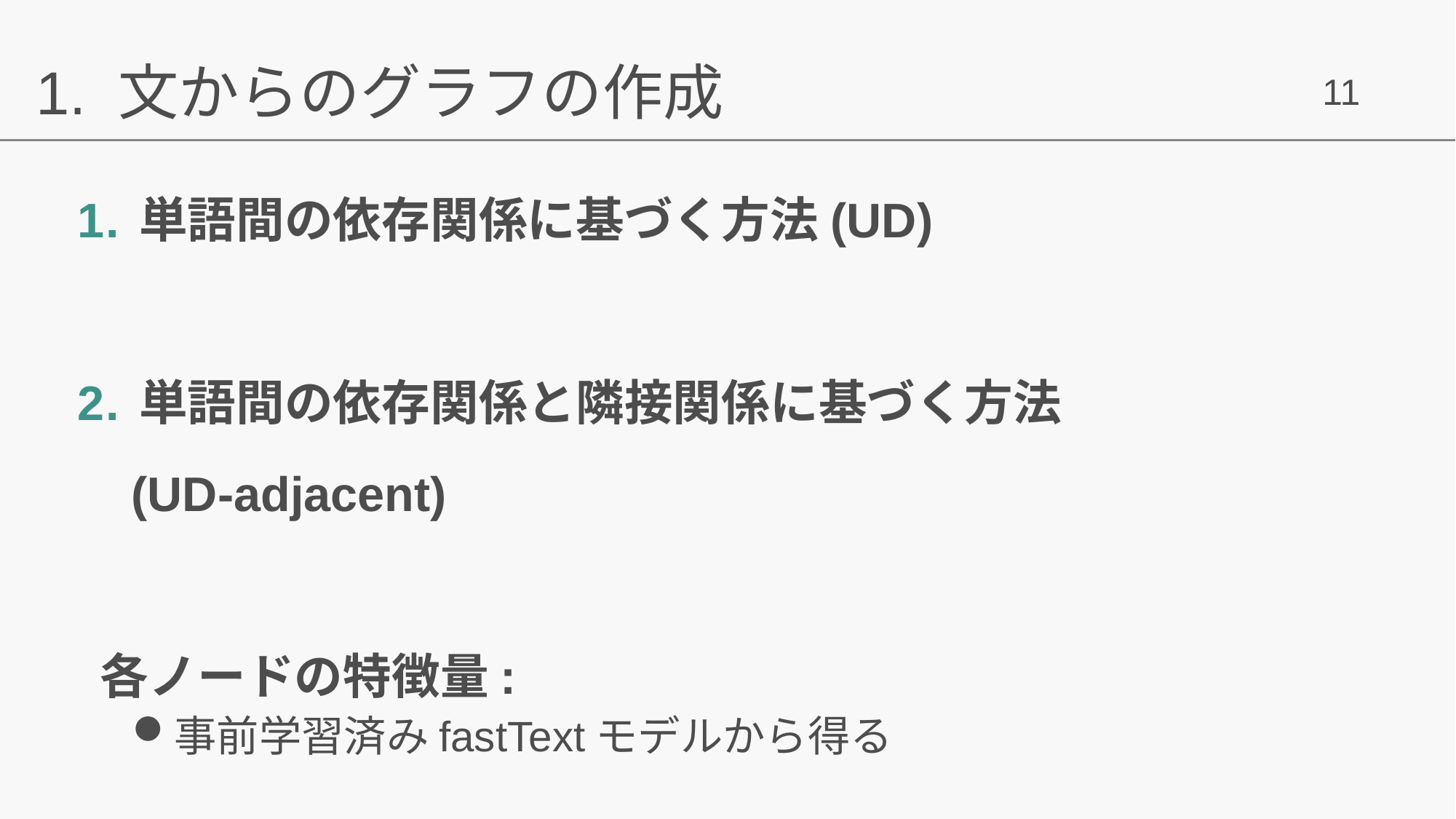

1. 文からのグラフの作成

単語間の依存関係に基づく方法(UD)

単語間の依存関係と隣接関係に基づく方法
    (UD-adjacent)

 各ノードの特徴量:
事前学習済みfastTextモデルから得る